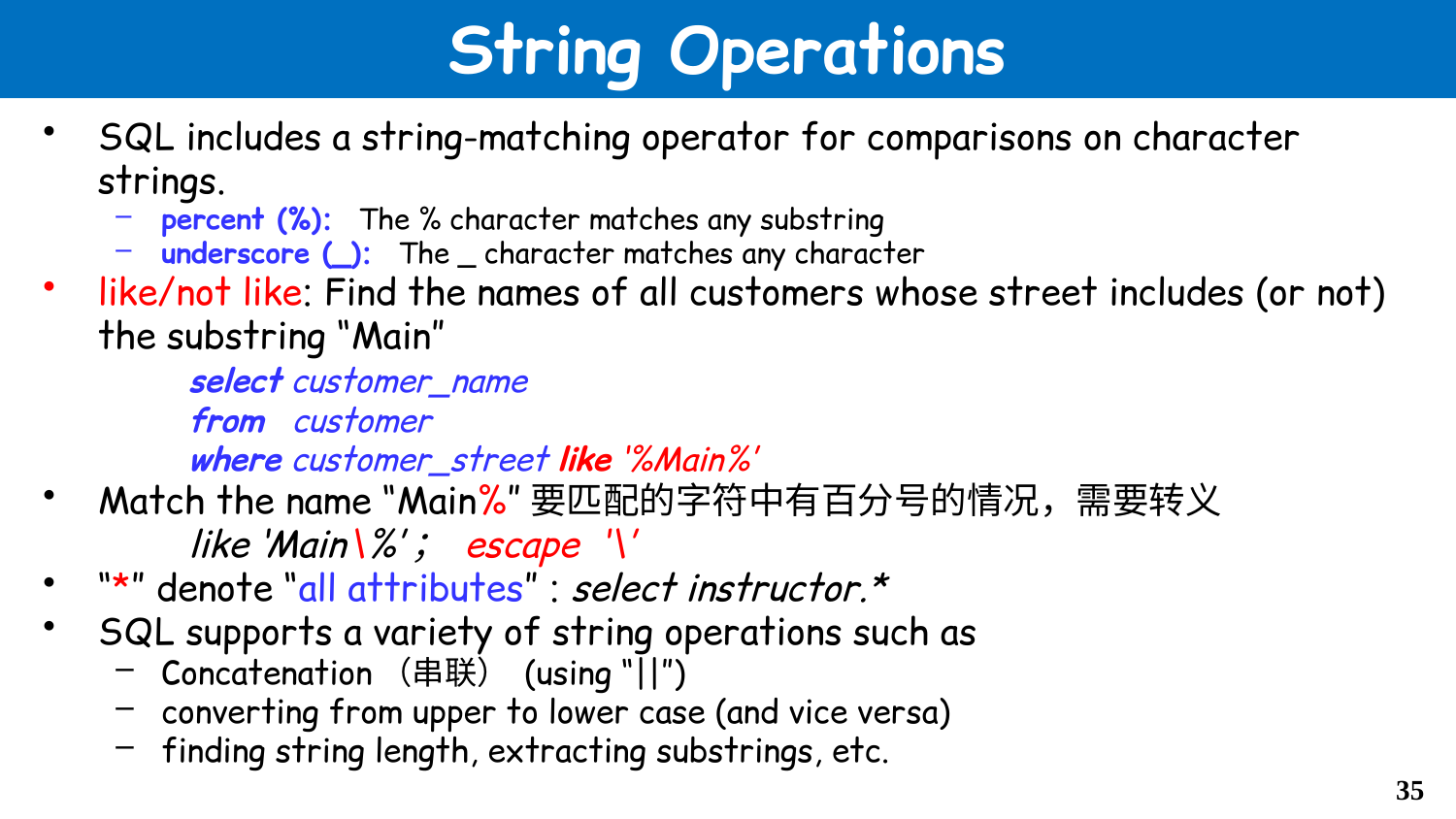

# String Operations
SQL includes a string-matching operator for comparisons on character strings.
percent (%):  The % character matches any substring
underscore (_):  The _ character matches any character
like/not like: Find the names of all customers whose street includes (or not) the substring “Main”
	select customer_name
	from   customer
	where customer_street like ‘%Main%’
Match the name “Main%”要匹配的字符中有百分号的情况，需要转义
	like ‘Main\%’； escape  ‘\’
“*” denote “all attributes” : select instructor.*
SQL supports a variety of string operations such as
Concatenation（串联） (using “||”)
converting from upper to lower case (and vice versa)
finding string length, extracting substrings, etc.